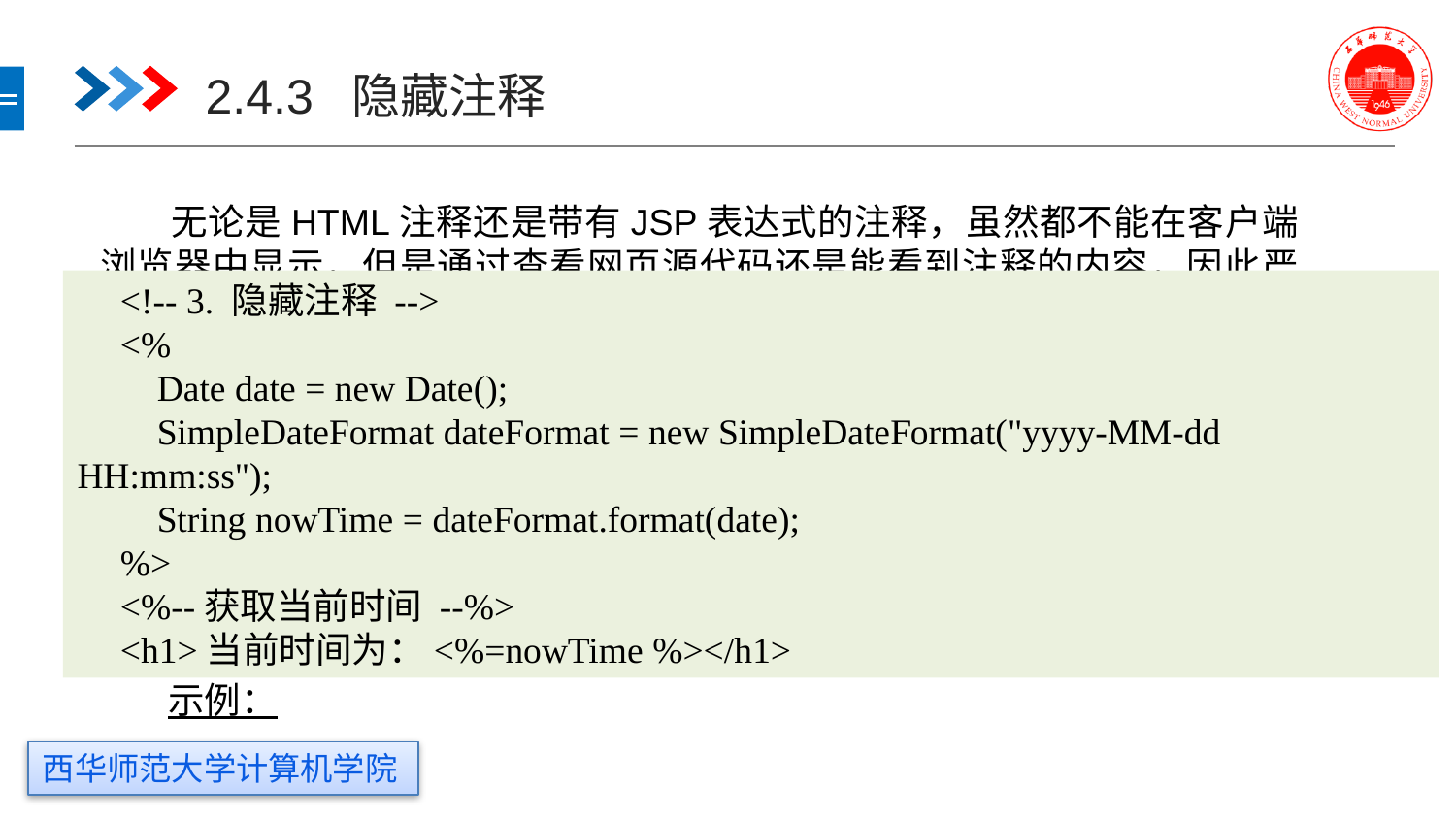

# 2.4.3  隐藏注释
无论是HTML注释还是带有JSP表达式的注释，虽然都不能在客户端浏览器中显示，但是通过查看网页源代码还是能看到注释的内容，因此严格来说，这两种注释其实并不安全。而下面即将介绍的隐藏注释可以解决这个问题。
隐藏注释的内容不会显示在客户端的任何位置（包括 HTML 源代码），安全性较高，其注释格式如下：
<%--注释内容--%>
<!-- 3. 隐藏注释 -->
<%
    Date date = new Date();
    SimpleDateFormat dateFormat = new SimpleDateFormat("yyyy-MM-dd HH:mm:ss");
    String nowTime = dateFormat.format(date);
%>
<%--获取当前时间 --%>
<h1>当前时间为：<%=nowTime %></h1>
示例：